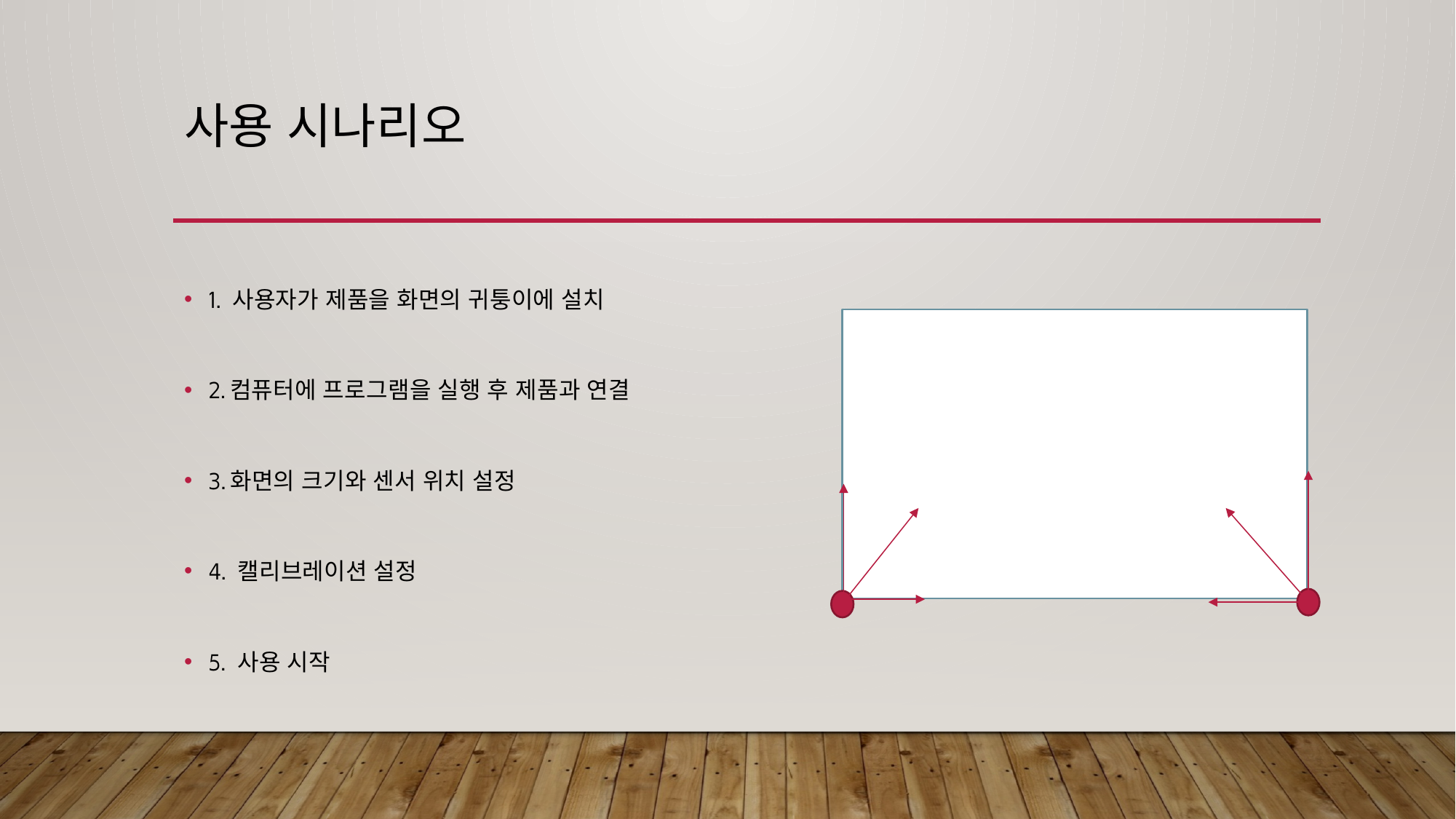

# 사용 시나리오
1. 사용자가 제품을 화면의 귀퉁이에 설치

2.컴퓨터에 프로그램을 실행 후 제품과 연결

3.화면의 크기와 센서 위치 설정

4. 캘리브레이션 설정

5. 사용 시작